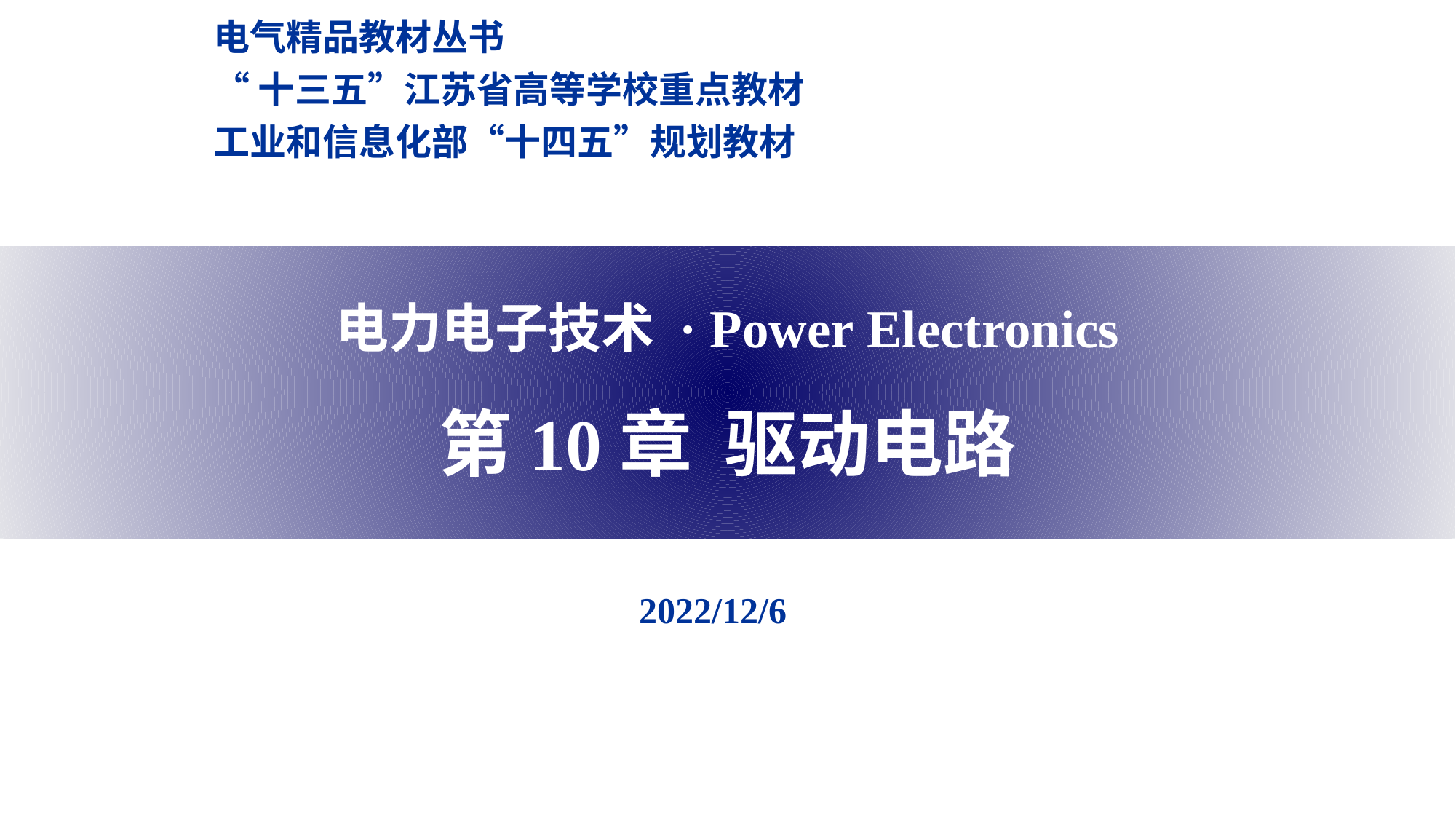

电气精品教材丛书
“十三五”江苏省高等学校重点教材
工业和信息化部“十四五”规划教材

电力电子技术 · Power Electronics
第10章  驱动电路
2022/12/6